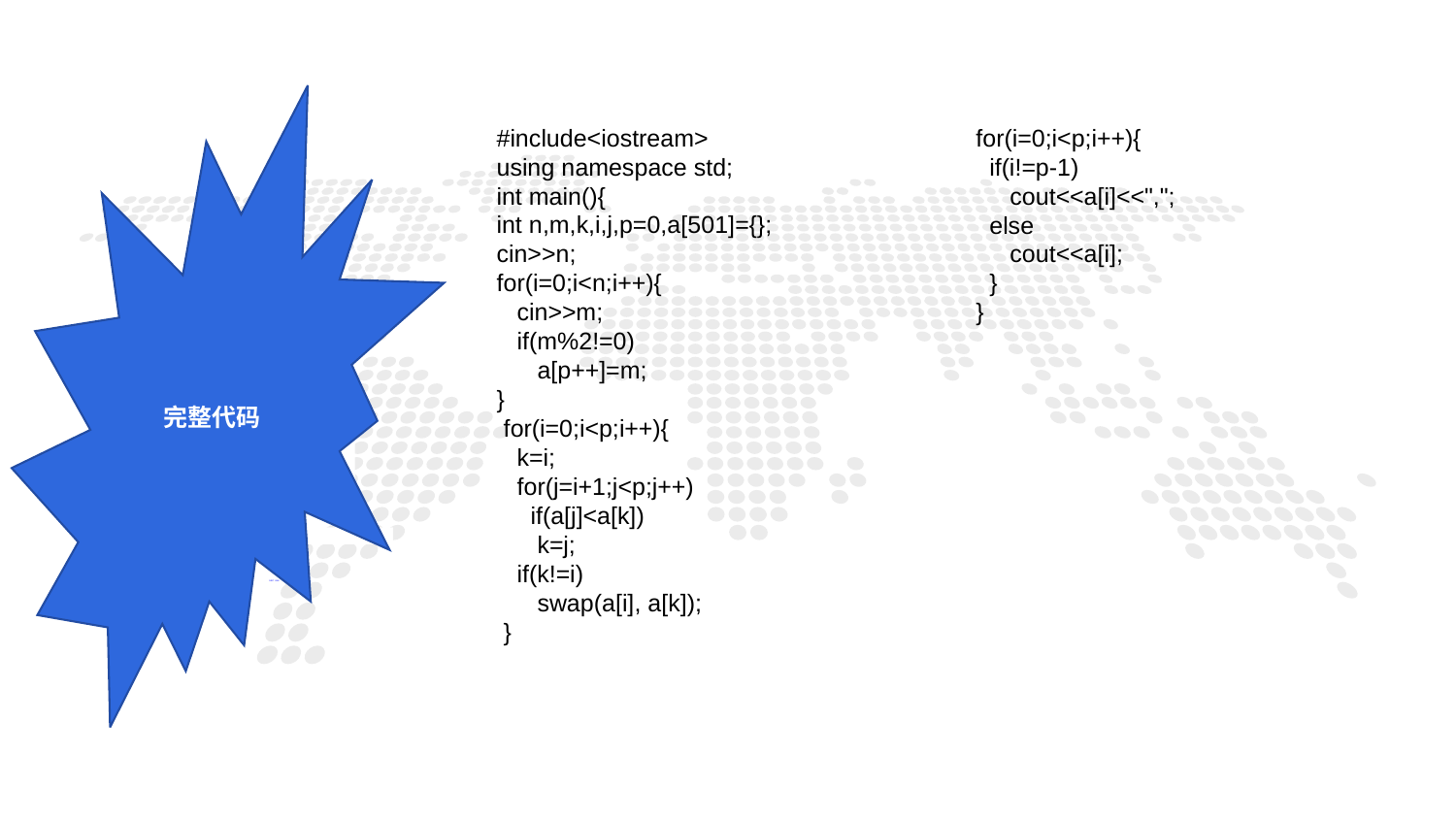

完整代码
#include<iostream>
using namespace std;
int main(){
int n,m,k,i,j,p=0,a[501]={};
cin>>n;
for(i=0;i<n;i++){
   cin>>m;
   if(m%2!=0)
      a[p++]=m;
}
 for(i=0;i<p;i++){
   k=i;
   for(j=i+1;j<p;j++)
     if(a[j]<a[k])
      k=j;
   if(k!=i)
      swap(a[i], a[k]);
 }

for(i=0;i<p;i++){
  if(i!=p-1)
     cout<<a[i]<<",";
  else
     cout<<a[i];
  }
}
1
PART  ONE